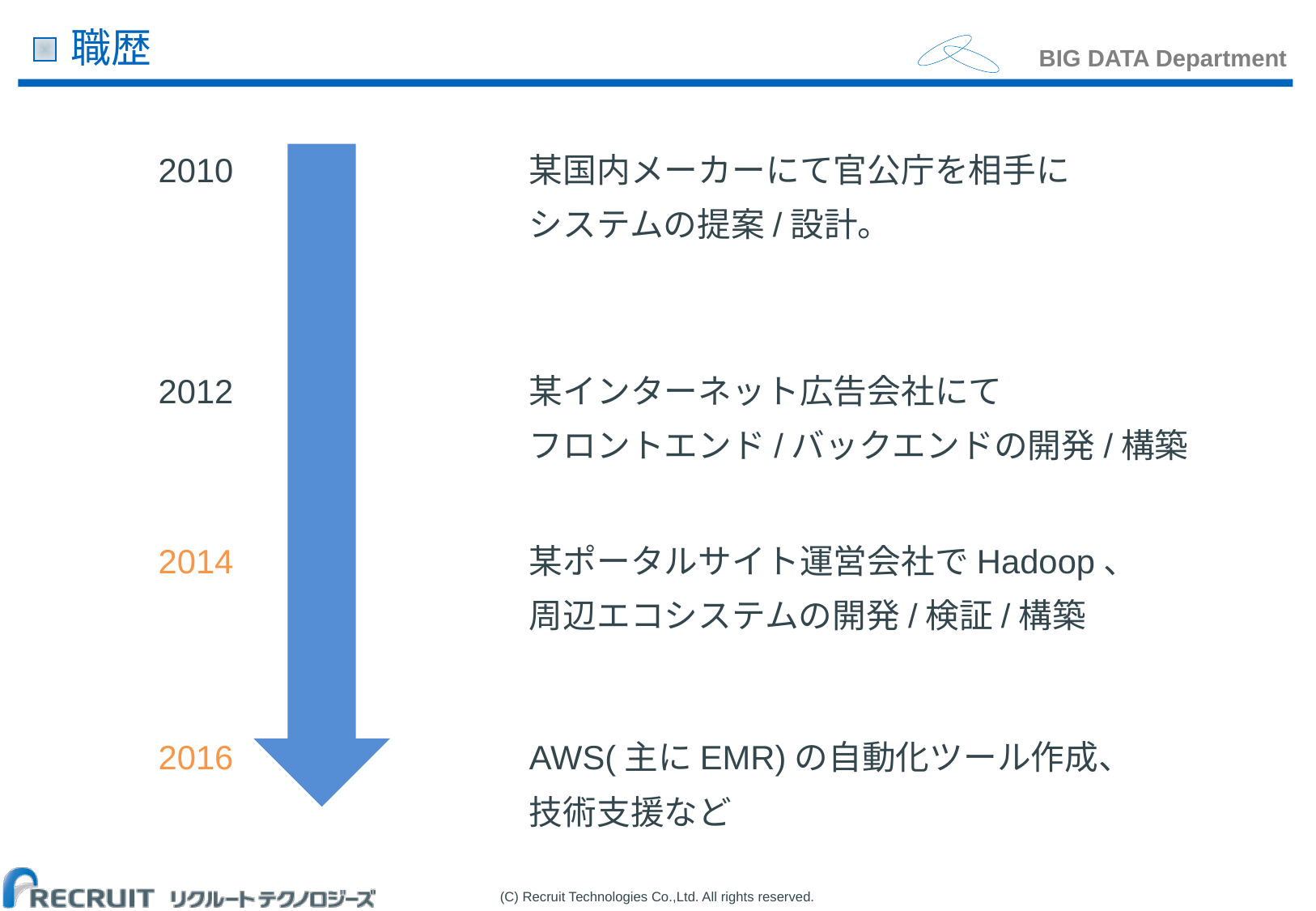

# 職歴

某国内メーカーにて官公庁を相手に
システムの提案/設計。
2010
某インターネット広告会社にて
フロントエンド/バックエンドの開発/構築
2012

某ポータルサイト運営会社でHadoop、
周辺エコシステムの開発/検証/構築
2014
AWS(主にEMR)の自動化ツール作成、
技術支援など
2016